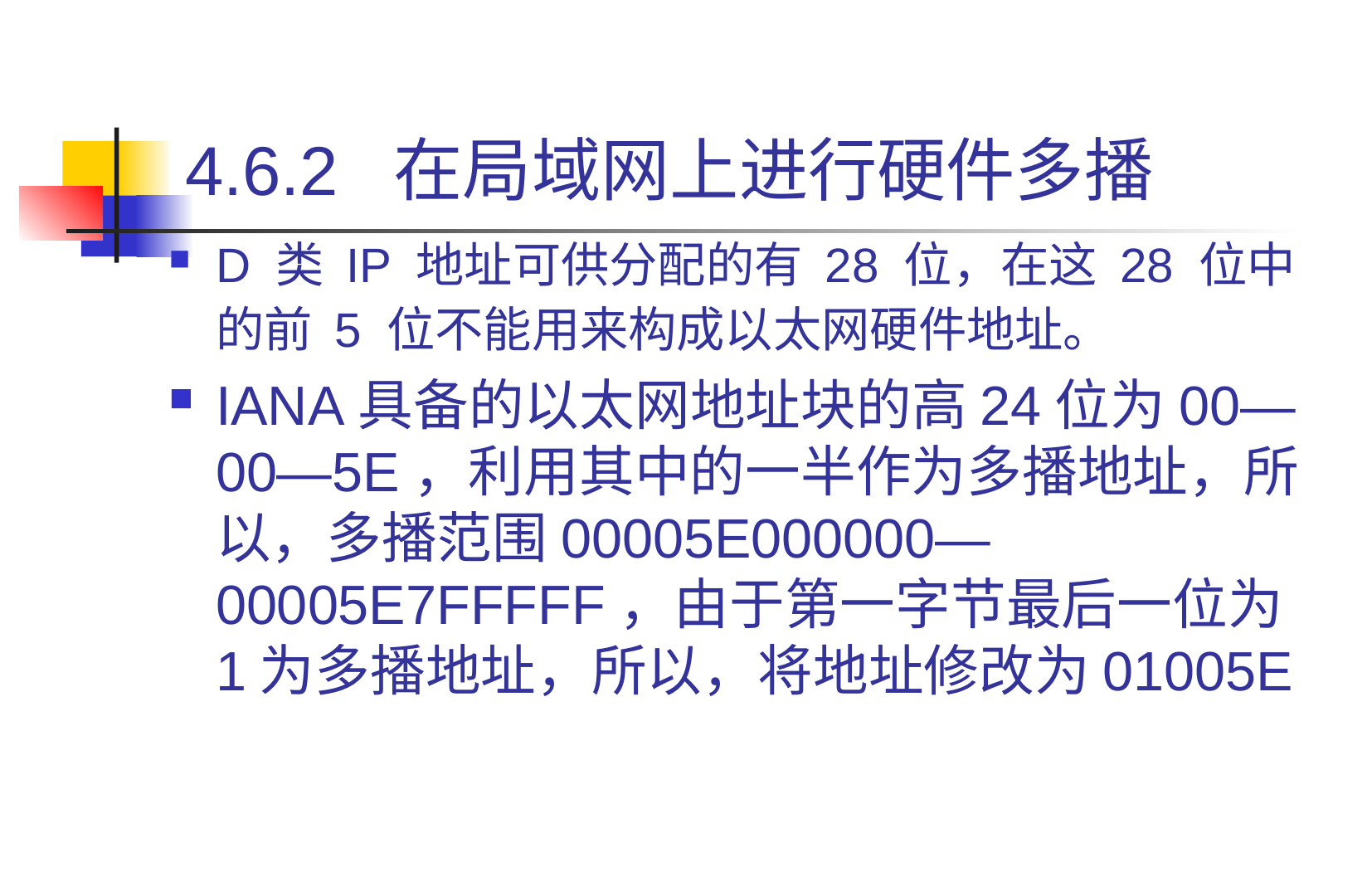

# 4.6.2  在局域网上进行硬件多播
D 类 IP 地址可供分配的有 28 位，在这 28 位中的前 5 位不能用来构成以太网硬件地址。
IANA具备的以太网地址块的高24位为00—00—5E，利用其中的一半作为多播地址，所以，多播范围00005E000000—00005E7FFFFF，由于第一字节最后一位为1为多播地址，所以，将地址修改为01005E